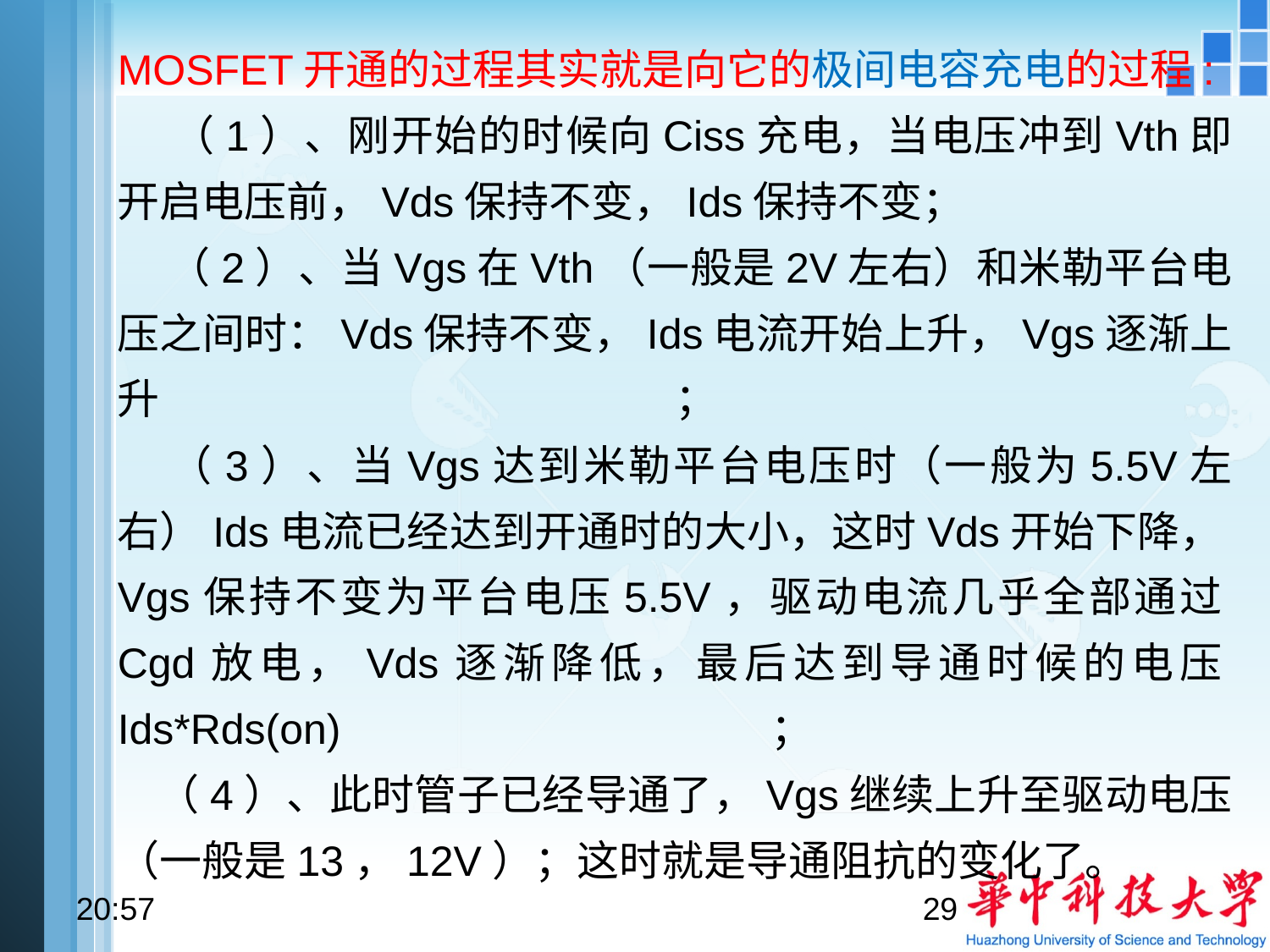

MOSFET开通的过程其实就是向它的极间电容充电的过程:
    （1）、刚开始的时候向Ciss充电，当电压冲到Vth即开启电压前，Vds保持不变，Ids保持不变；
    （2）、当Vgs在Vth（一般是2V左右）和米勒平台电压之间时：Vds保持不变，Ids电流开始上升，Vgs逐渐上升；
    （3）、当Vgs达到米勒平台电压时（一般为5.5V左右）Ids电流已经达到开通时的大小，这时Vds开始下降，Vgs保持不变为平台电压5.5V，驱动电流几乎全部通过Cgd放电，Vds逐渐降低，最后达到导通时候的电压Ids*Rds(on)；
    （4）、此时管子已经导通了，Vgs继续上升至驱动电压（一般是13，12V）；这时就是导通阻抗的变化了。

20:57
29